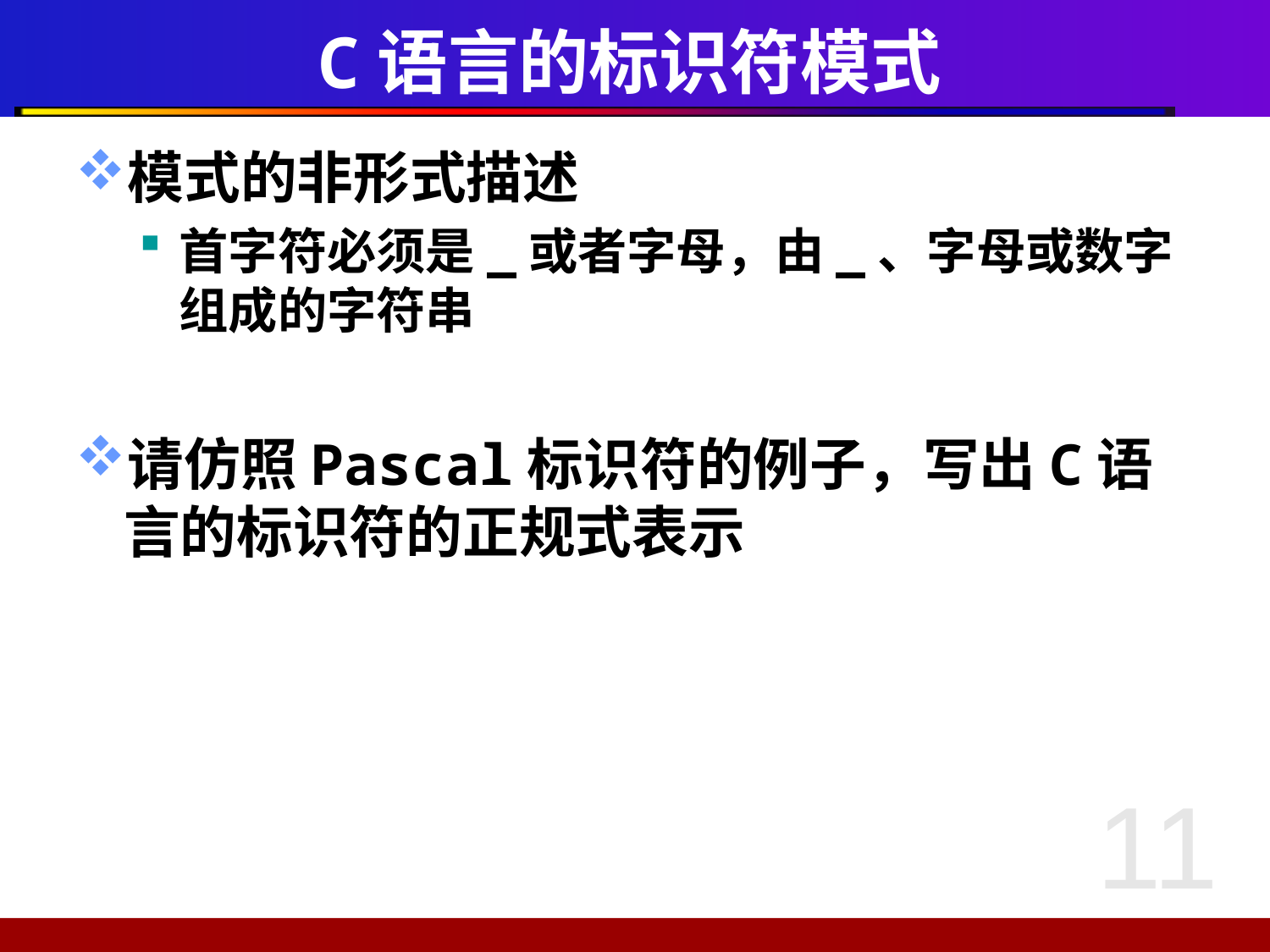

# C语言的标识符模式
模式的非形式描述
首字符必须是_或者字母，由_、字母或数字组成的字符串

请仿照Pascal标识符的例子，写出C语言的标识符的正规式表示
11